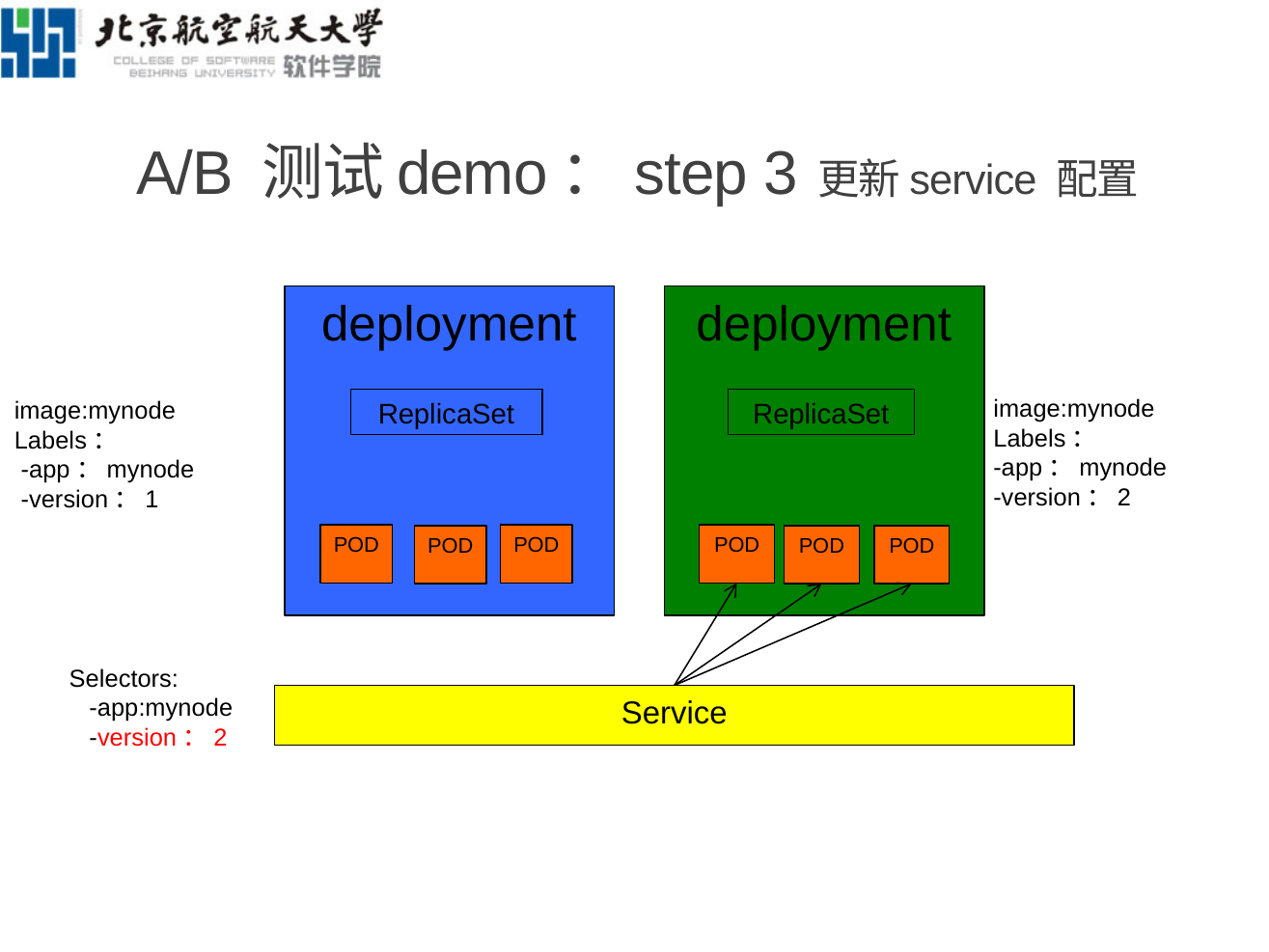

# A/B 测试demo：step 3 更新service 配置
deployment
deployment
ReplicaSet
POD
image:mynode
Labels：
-app：mynode
-version：2
image:mynode
Labels：
 -app：mynode
 -version：1
ReplicaSet
POD
POD
POD
POD
POD
Selectors:
   -app:mynode
   -version：2

Service